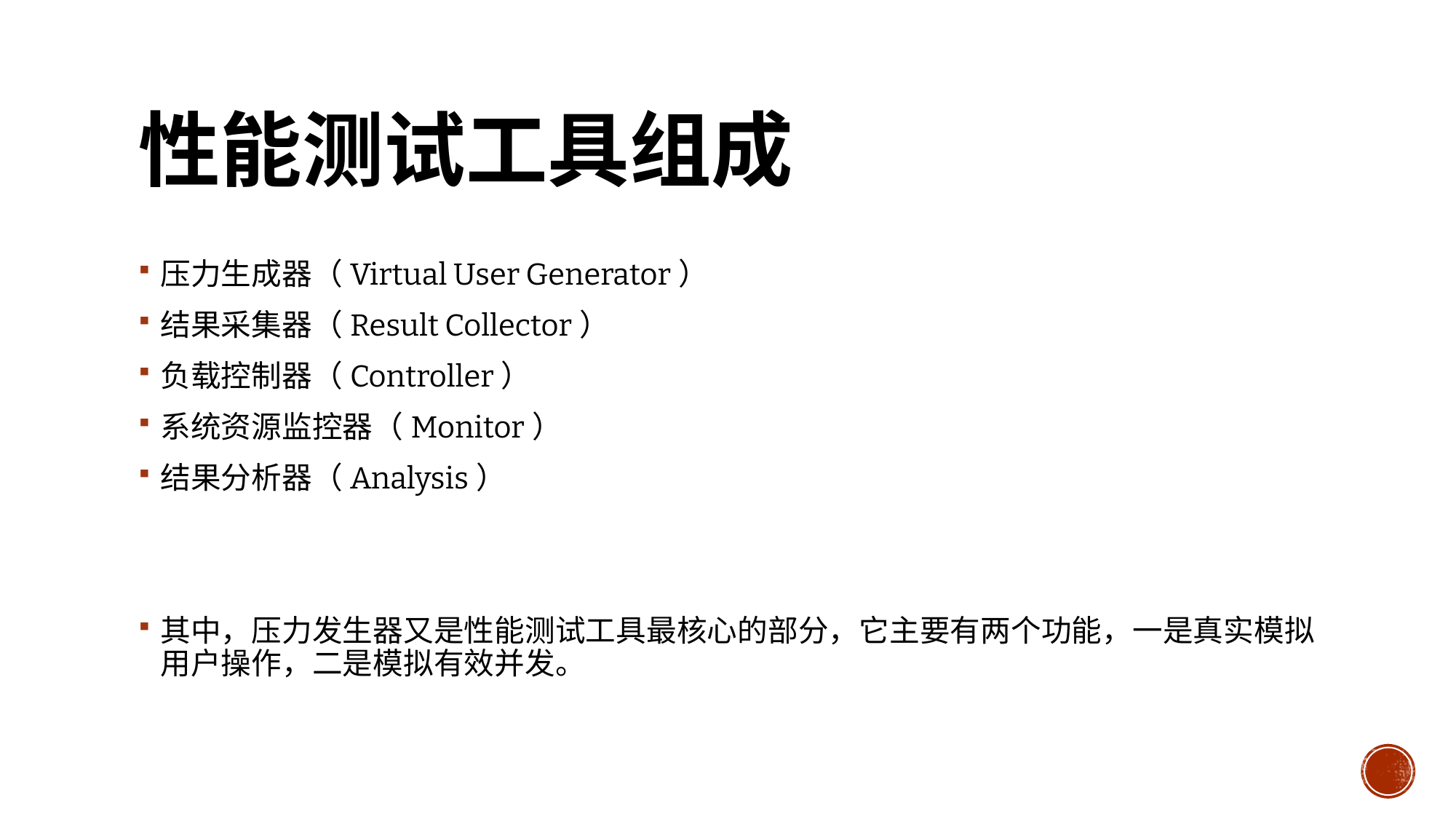

# 性能测试工具组成
压力生成器（Virtual User Generator）
结果采集器（Result Collector）
负载控制器（Controller）
系统资源监控器（Monitor）
结果分析器（Analysis）

其中，压力发生器又是性能测试工具最核心的部分，它主要有两个功能，一是真实模拟用户操作，二是模拟有效并发。